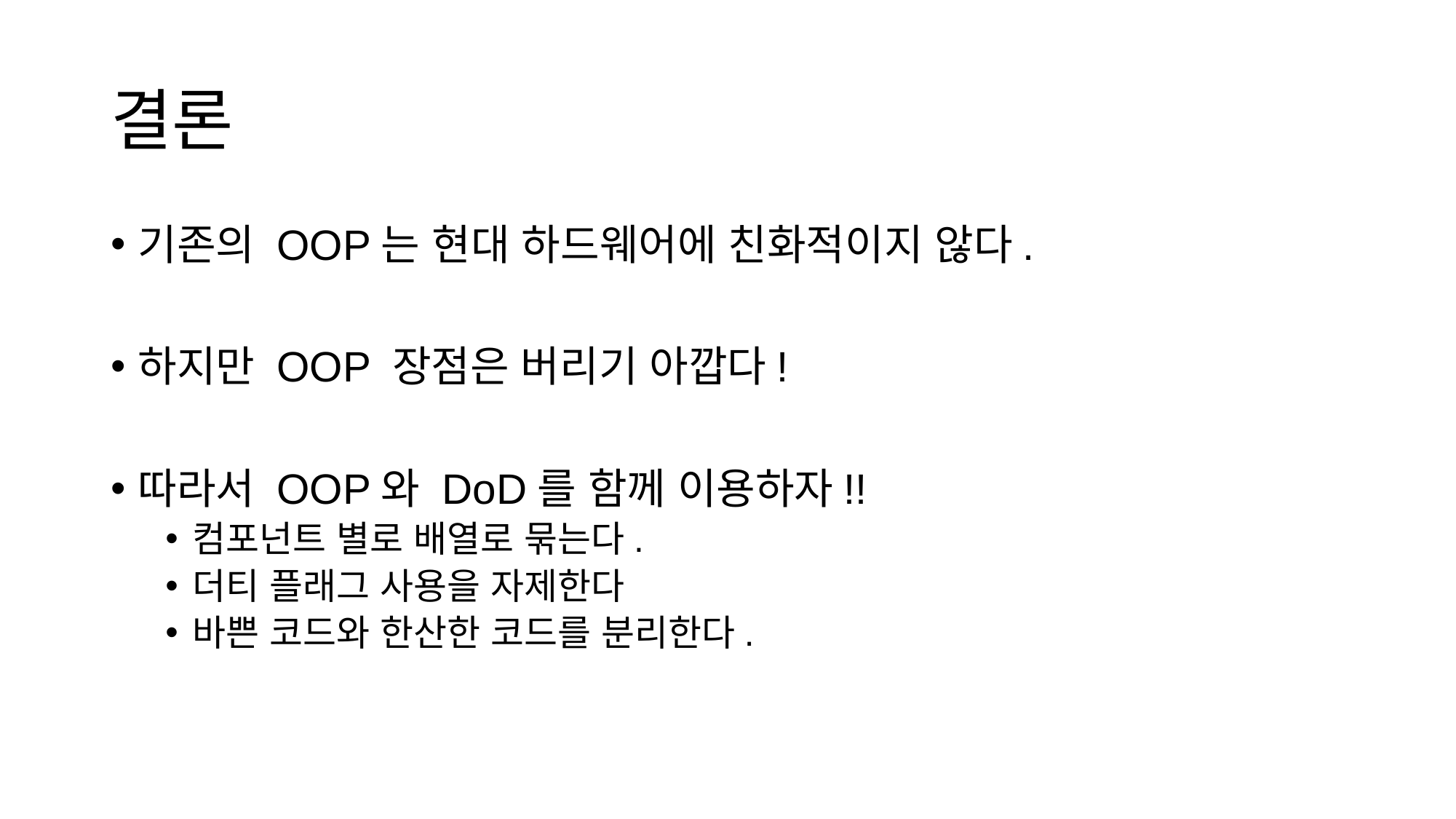

# 결론
기존의 OOP는 현대 하드웨어에 친화적이지 않다.

하지만 OOP 장점은 버리기 아깝다!

따라서 OOP와 DoD를 함께 이용하자!!
컴포넌트 별로 배열로 묶는다.
더티 플래그 사용을 자제한다
바쁜 코드와 한산한 코드를 분리한다.